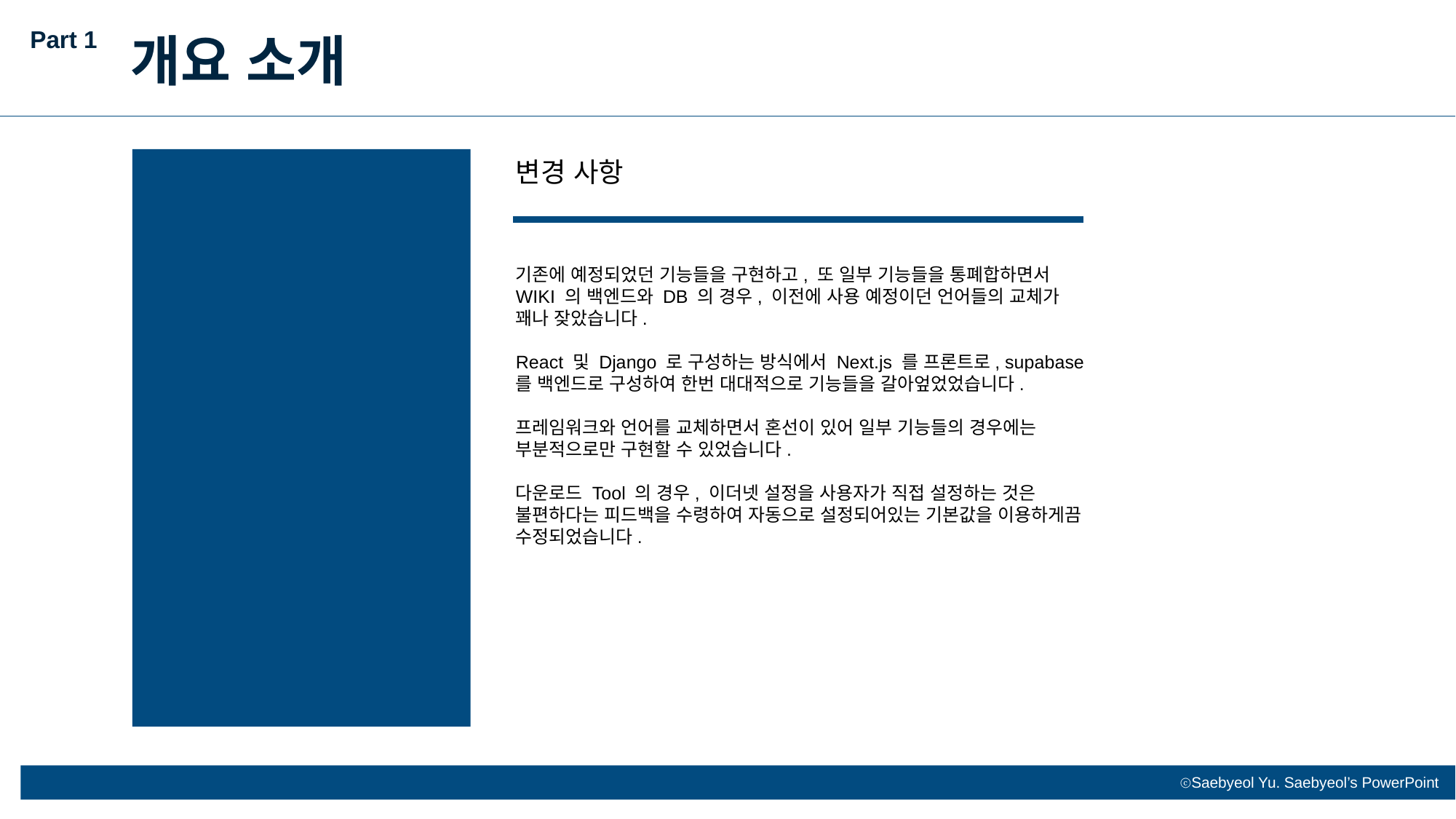

Part 1
개요 소개

변경 사항
기존에 예정되었던 기능들을 구현하고, 또 일부 기능들을 통폐합하면서
WIKI 의 백엔드와 DB 의 경우, 이전에 사용 예정이던 언어들의 교체가
꽤나 잦았습니다.

React 및 Django 로 구성하는 방식에서 Next.js 를 프론트로, supabase 를 백엔드로 구성하여 한번 대대적으로 기능들을 갈아엎었었습니다.

프레임워크와 언어를 교체하면서 혼선이 있어 일부 기능들의 경우에는 부분적으로만 구현할 수 있었습니다.

다운로드 Tool 의 경우, 이더넷 설정을 사용자가 직접 설정하는 것은
불편하다는 피드백을 수령하여 자동으로 설정되어있는 기본값을 이용하게끔 수정되었습니다.